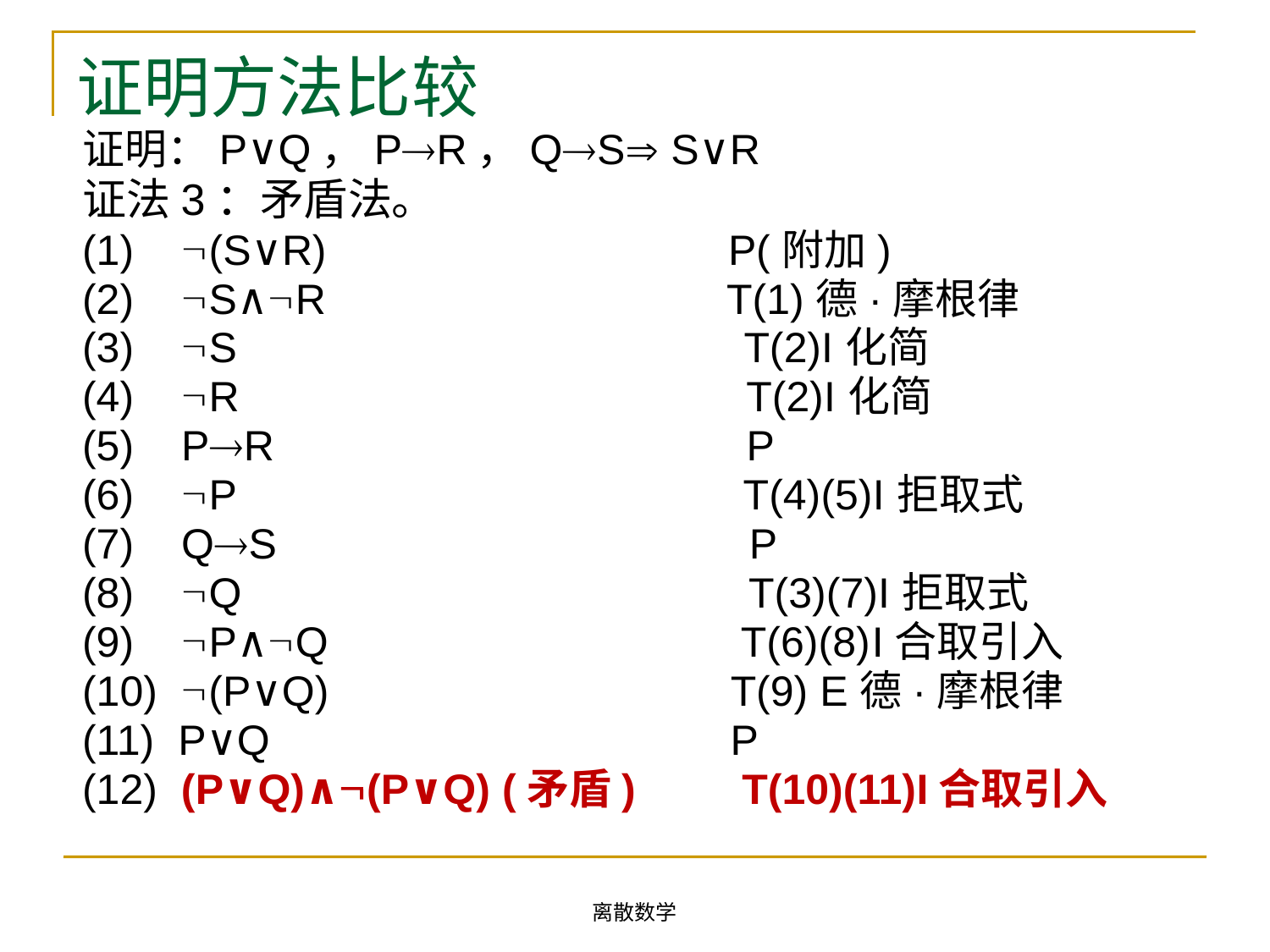

# 证明方法比较
证明：P∨Q，P→R，Q→S⇒ S∨R
证法3：矛盾法。
(1)    ¬(S∨R)                                  P(附加)
(2)    ¬S∧¬R                                  T(1)德·摩根律
(3)    ¬S                                           T(2)I化简
(4)    ¬R                                           T(2)I化简
(5)    P→R                                        P
(6)    ¬P                                           T(4)(5)I拒取式
(7)    Q→S                                        P
(8)    ¬Q                                           T(3)(7)I拒取式
(9)    ¬P∧¬Q                                   T(6)(8)I合取引入
(10)  ¬(P∨Q)                                  T(9) E德·摩根律
(11)  P∨Q                                       P
(12)  (P∨Q)∧¬(P∨Q) (矛盾)         T(10)(11)I合取引入

25
离散数学